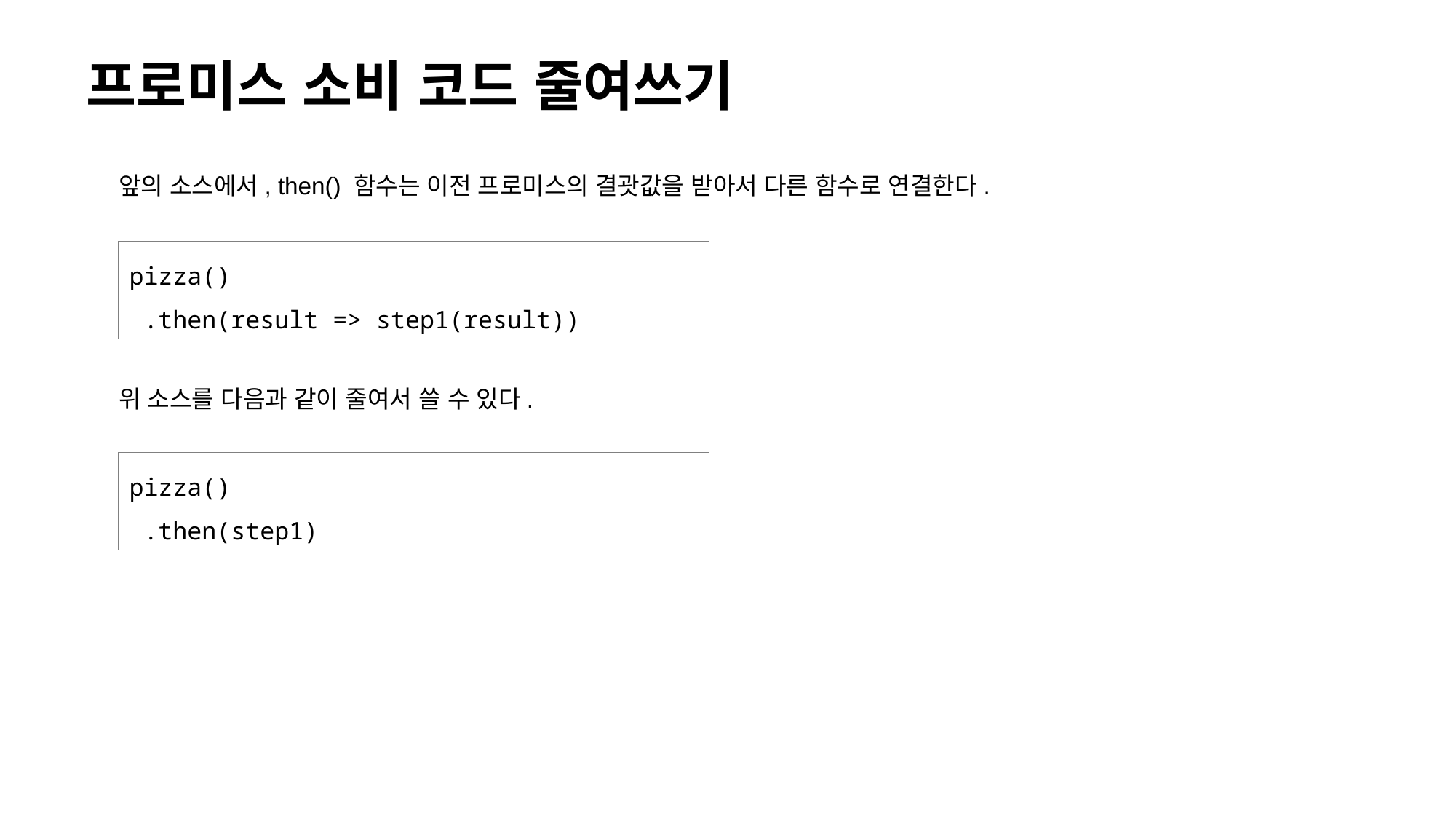

# 프로미스 소비 코드 줄여쓰기
앞의 소스에서, then() 함수는 이전 프로미스의 결괏값을 받아서 다른 함수로 연결한다.
pizza()
 .then(result => step1(result))
위 소스를 다음과 같이 줄여서 쓸 수 있다.
pizza()
 .then(step1)